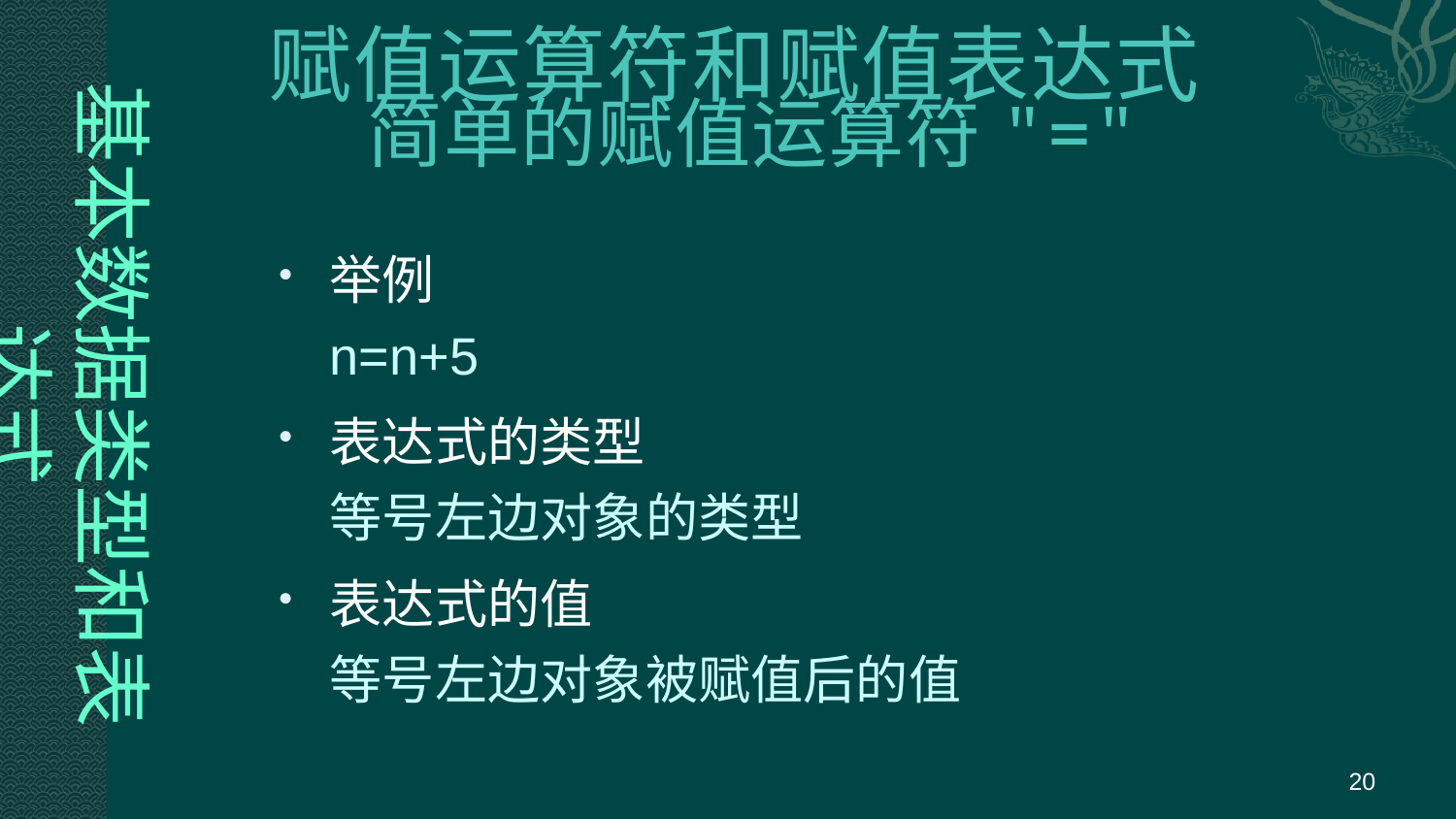

# 赋值运算符和赋值表达式 简单的赋值运算符"="
基本数据类型和表达式
举例
n=n+5
表达式的类型
等号左边对象的类型
表达式的值
等号左边对象被赋值后的值
20